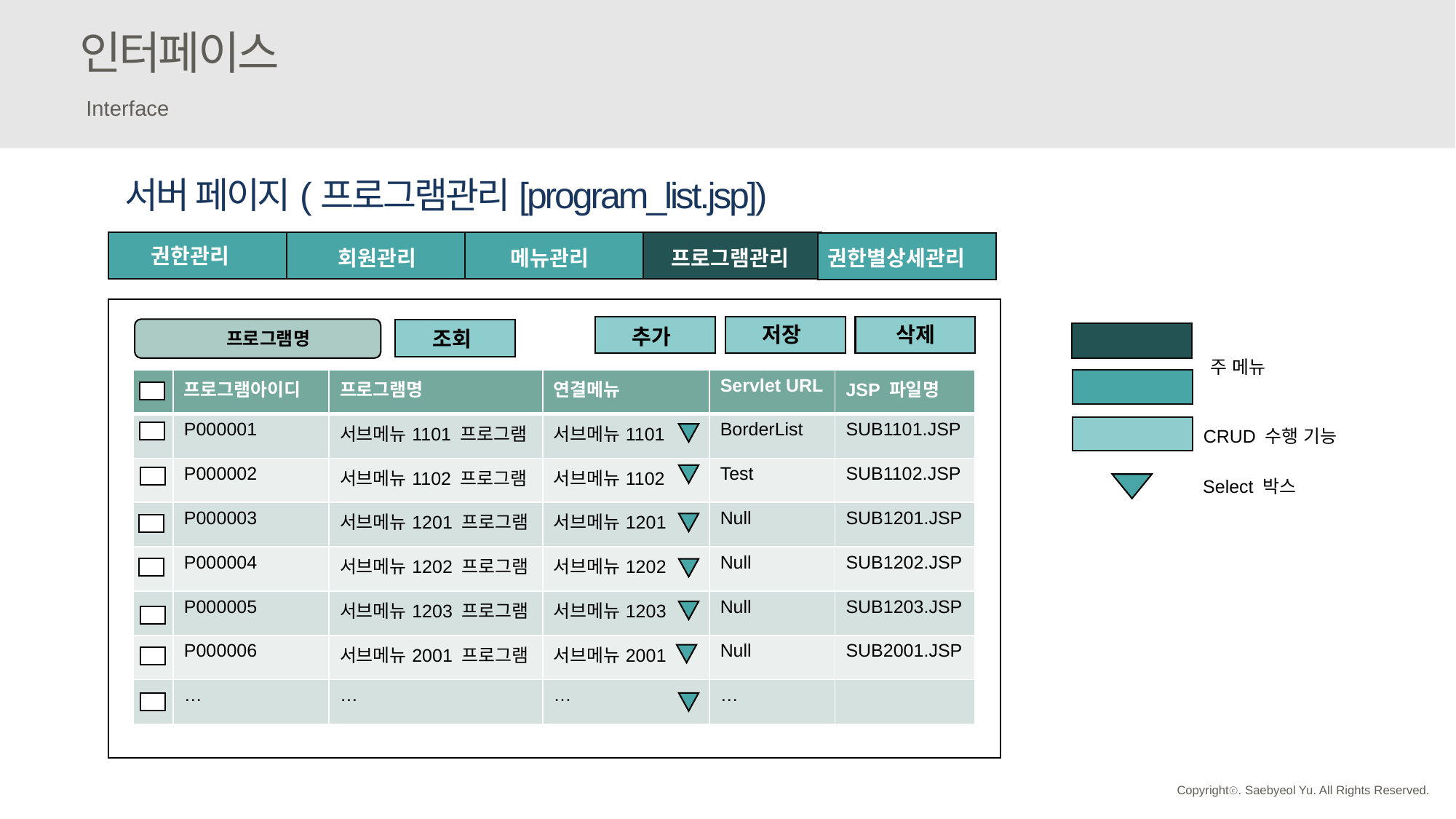

인터페이스
Interface
서버 페이지(프로그램관리[program_list.jsp])

권한관리
회원관리
권한별상세관리
메뉴관리
프로그램관리

저장
삭제

추가

조회
프로그램명

주 메뉴
|  | 프로그램아이디 | 프로그램명 | 연결메뉴 | Servlet URL | JSP 파일명 |
| --- | --- | --- | --- | --- | --- |
|  | P000001 | 서브메뉴1101 프로그램 | 서브메뉴1101 | BorderList | SUB1101.JSP |
|  | P000002 | 서브메뉴1102 프로그램 | 서브메뉴1102 | Test | SUB1102.JSP |
|  | P000003 | 서브메뉴1201 프로그램 | 서브메뉴1201 | Null | SUB1201.JSP |
|  | P000004 | 서브메뉴1202 프로그램 | 서브메뉴1202 | Null | SUB1202.JSP |
|  | P000005 | 서브메뉴1203 프로그램 | 서브메뉴1203 | Null | SUB1203.JSP |
|  | P000006 | 서브메뉴2001 프로그램 | 서브메뉴2001 | Null | SUB2001.JSP |
|  | … | … | … | … |  |

CRUD 수행 기능

Select 박스